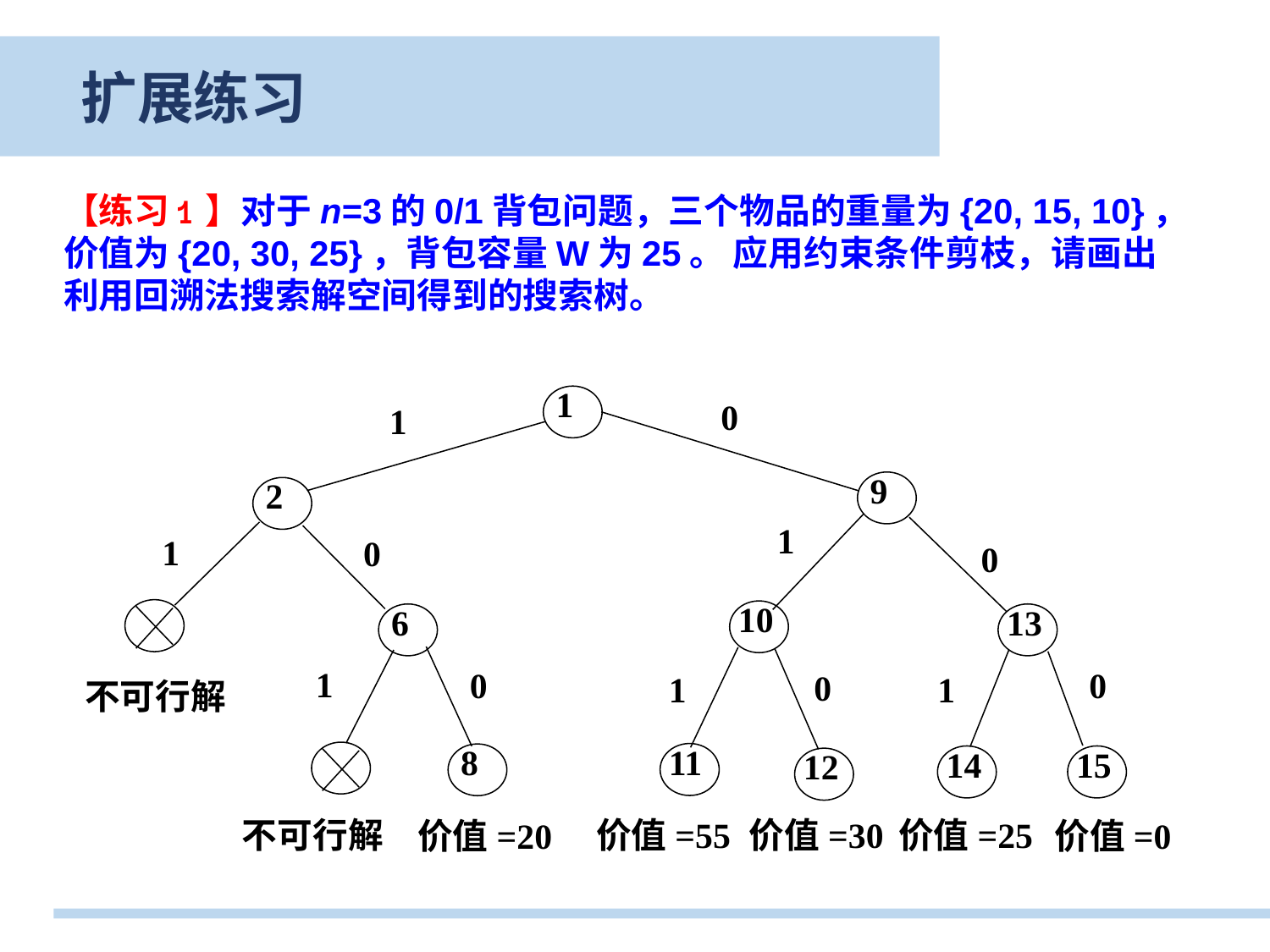

扩展练习
【练习1】对于n=3的0/1背包问题，三个物品的重量为{20, 15, 10}，价值为{20, 30, 25}，背包容量W为25。 应用约束条件剪枝，请画出利用回溯法搜索解空间得到的搜索树。
1
0
1

9
2

1
1
0
0

10
6
13

1
0
0
0
1
1
不可行解

11
8
14
15
12

不可行解
价值=55
价值=30
价值=25
价值=20
价值=0